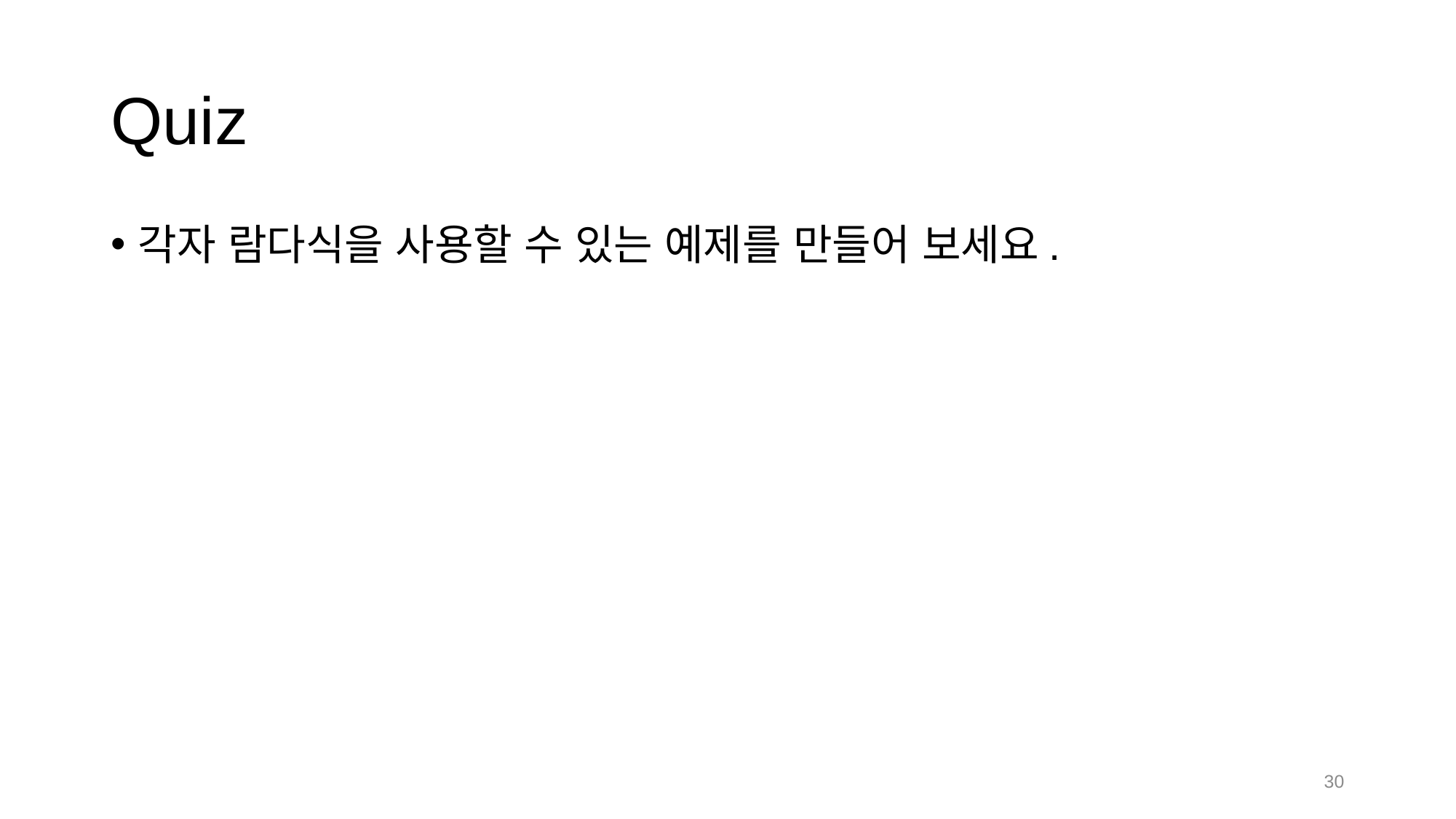

# Quiz
각자 람다식을 사용할 수 있는 예제를 만들어 보세요.
30